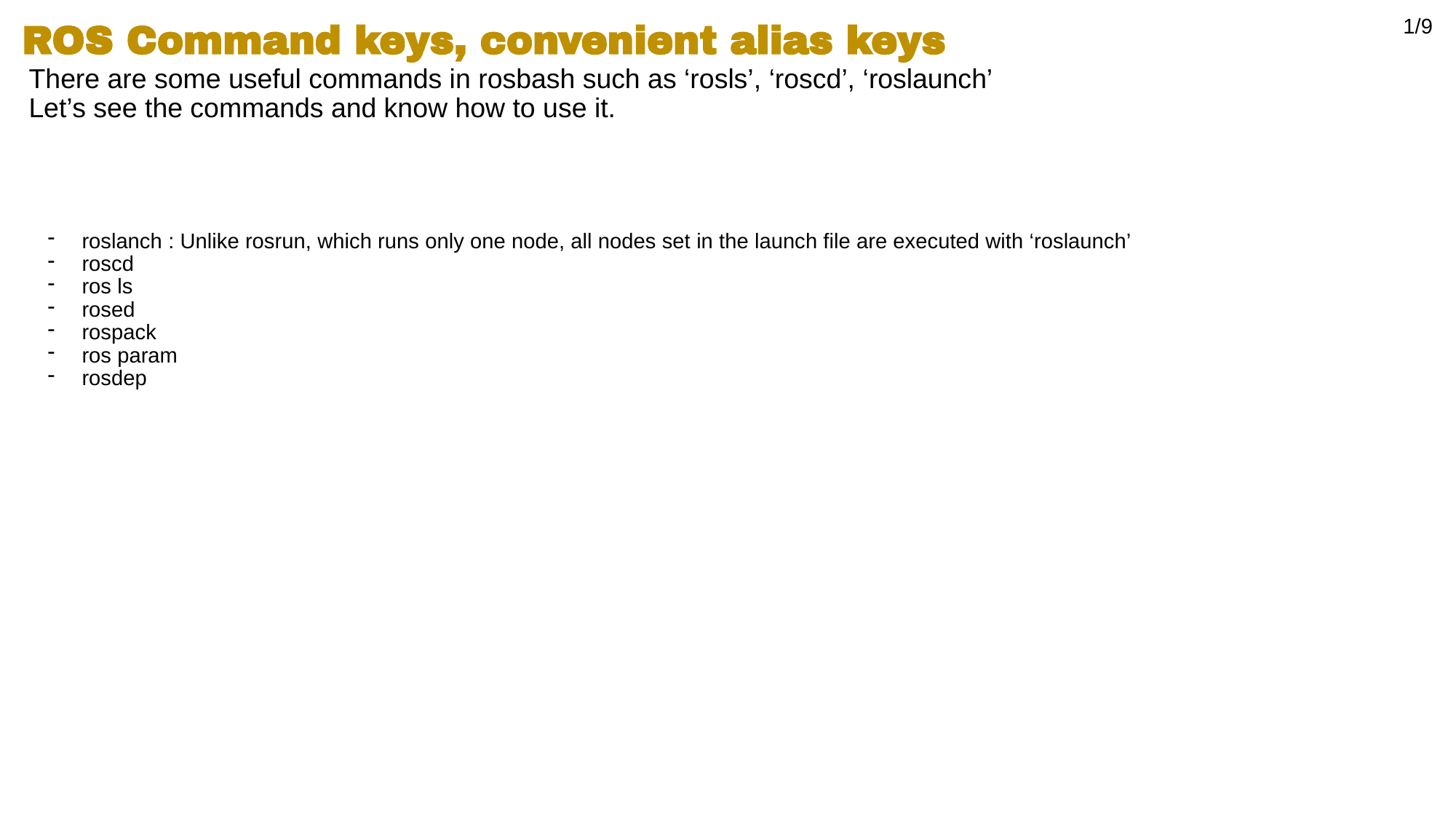

roslanch : Unlike rosrun, which runs only one node, all nodes set in the launch file are executed with ‘roslaunch’
roscd
ros ls
rosed
rospack
ros param
rosdep
1/9
ROS Command keys, convenient alias keys
There are some useful commands in rosbash such as ‘rosls’, ‘roscd’, ‘roslaunch’
Let’s see the commands and know how to use it.

ROS 명령어들
Ros run : 한 개의 node를 실행시킬 때 사용
Roslanch
Roscd, ros ls
Rosed
Ros param
+++ 그외 명령어들